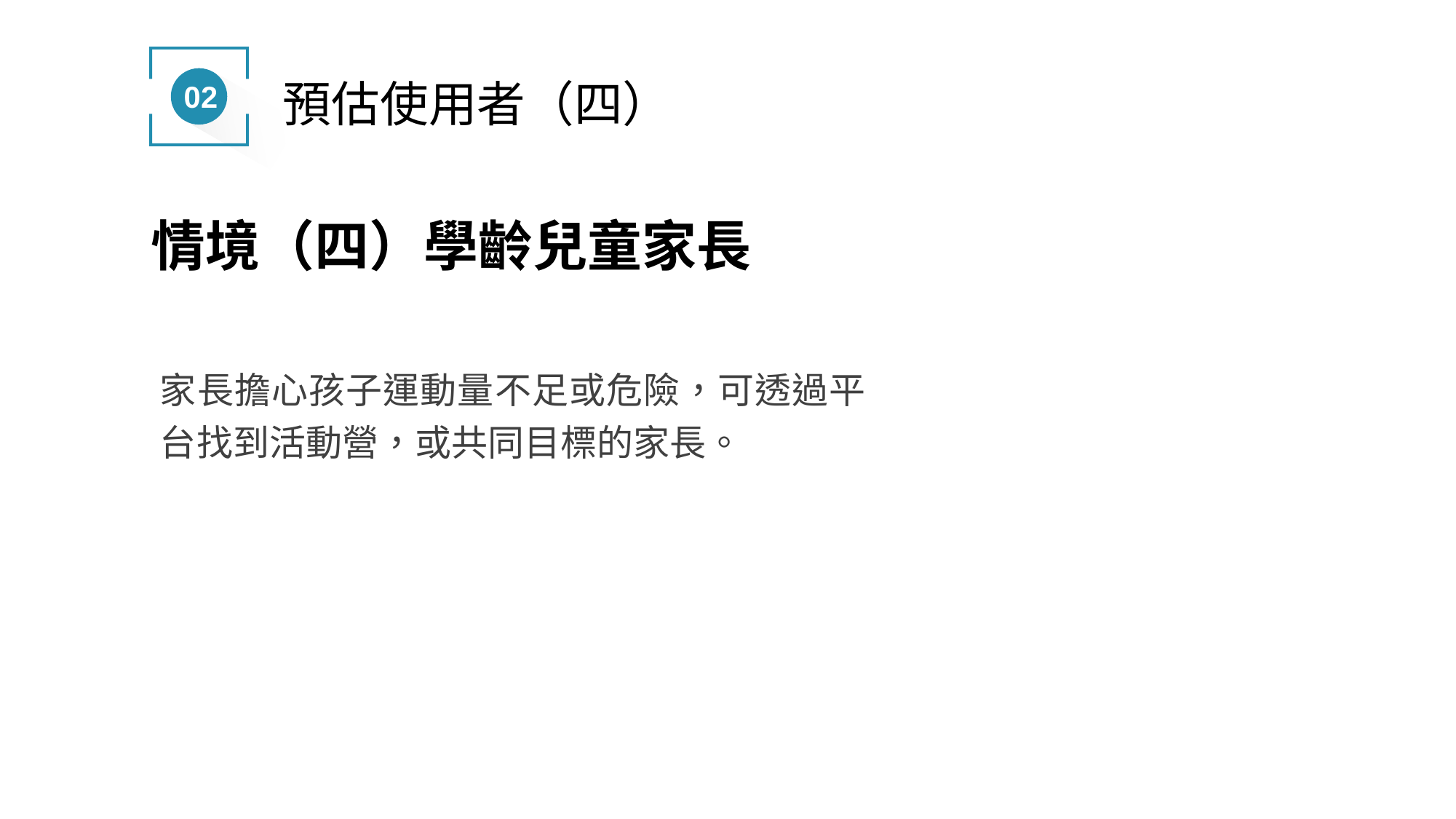

02
預估使用者（四）
02
情境（四）學齡兒童家長
家長擔心孩子運動量不足或危險，可透過平台找到活動營，或共同目標的家長。